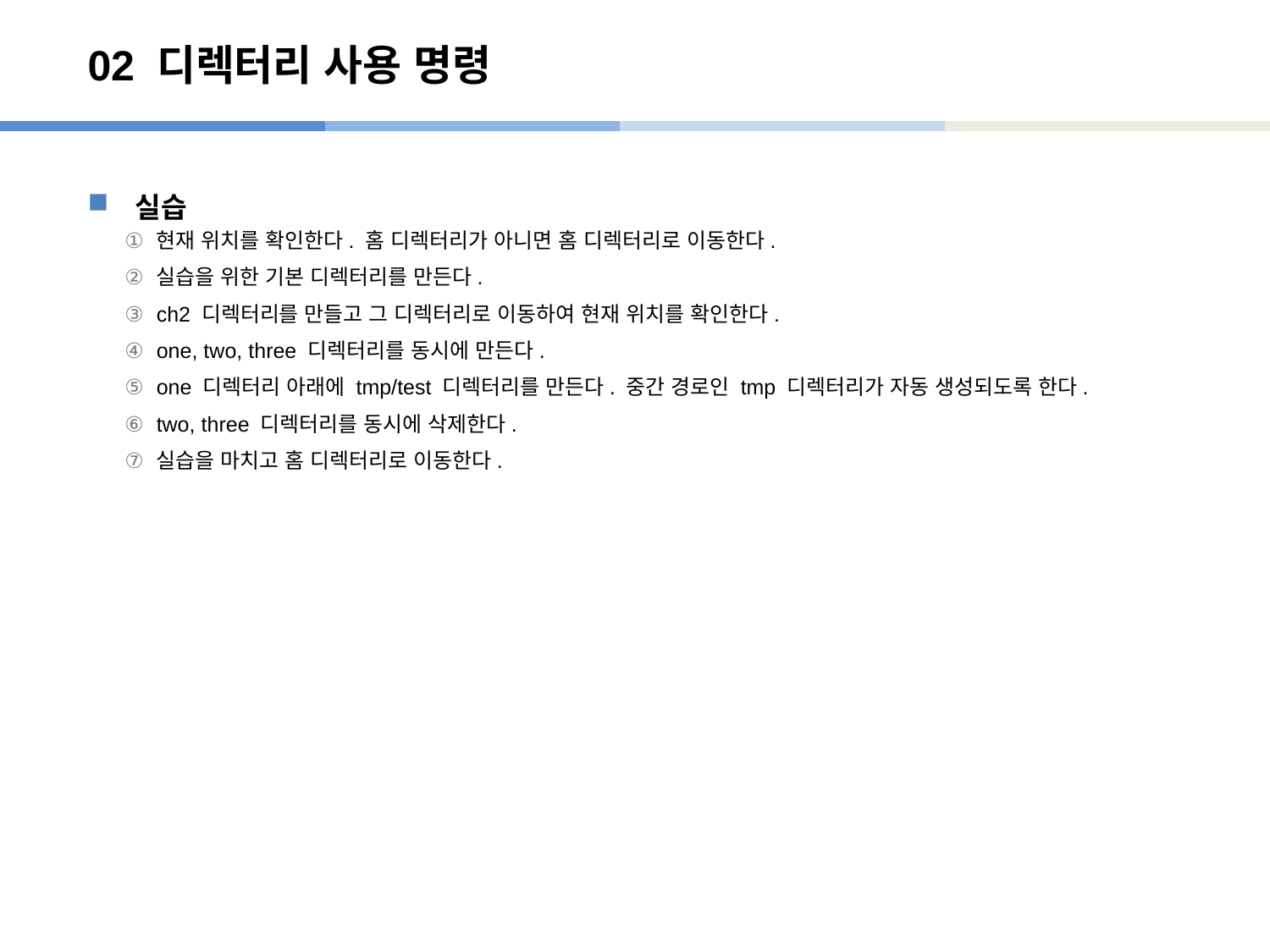

# 02 디렉터리 사용 명령
실습
현재 위치를 확인한다. 홈 디렉터리가 아니면 홈 디렉터리로 이동한다.
실습을 위한 기본 디렉터리를 만든다.
ch2 디렉터리를 만들고 그 디렉터리로 이동하여 현재 위치를 확인한다.
one, two, three 디렉터리를 동시에 만든다.
one 디렉터리 아래에 tmp/test 디렉터리를 만든다. 중간 경로인 tmp 디렉터리가 자동 생성되도록 한다.
two, three 디렉터리를 동시에 삭제한다.
실습을 마치고 홈 디렉터리로 이동한다.